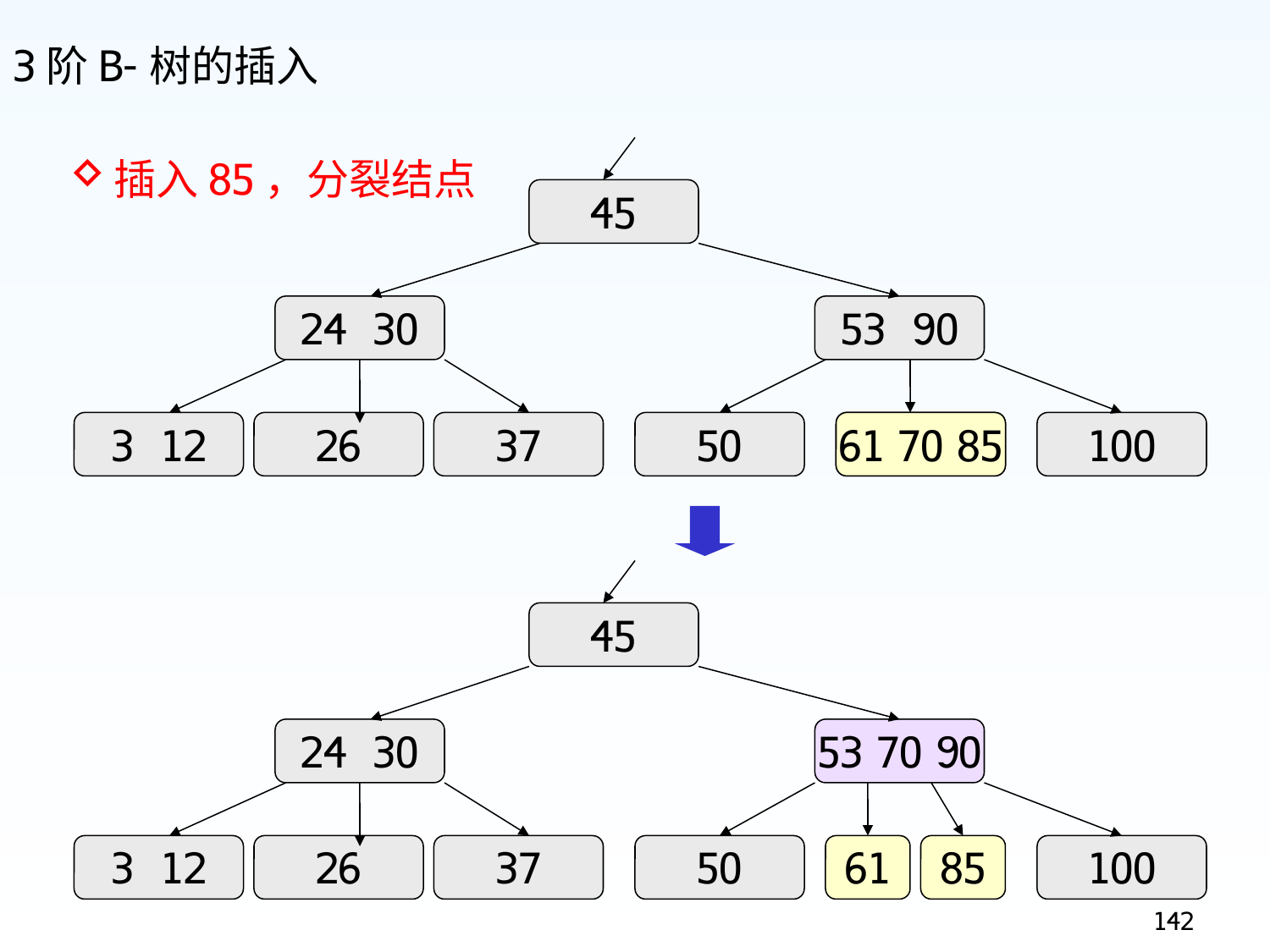

3阶B-树的插入

插入85，分裂结点
45

24  30
53  90

3  12
26
37
50
61  70
61 70 85
100

45

24  30

3  12
26
37

53 70 90

50

61

85

100
142